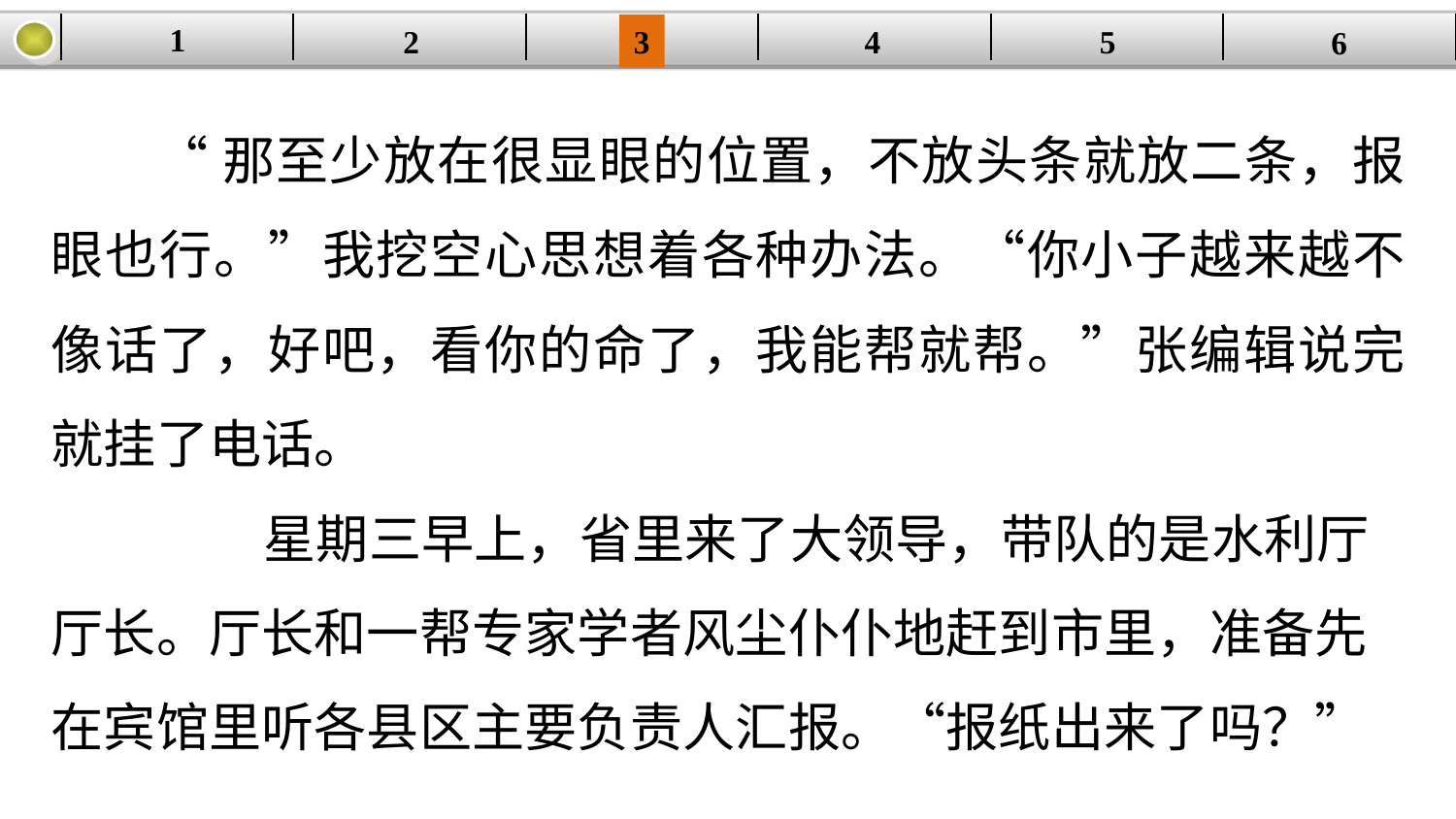

1
|  |  |  |  |  |  |
| --- | --- | --- | --- | --- | --- |
2
3
4
5
6

“那至少放在很显眼的位置，不放头条就放二条，报眼也行。”我挖空心思想着各种办法。“你小子越来越不像话了，好吧，看你的命了，我能帮就帮。”张编辑说完就挂了电话。
        星期三早上，省里来了大领导，带队的是水利厅厅长。厅长和一帮专家学者风尘仆仆地赶到市里，准备先在宾馆里听各县区主要负责人汇报。“报纸出来了吗？”